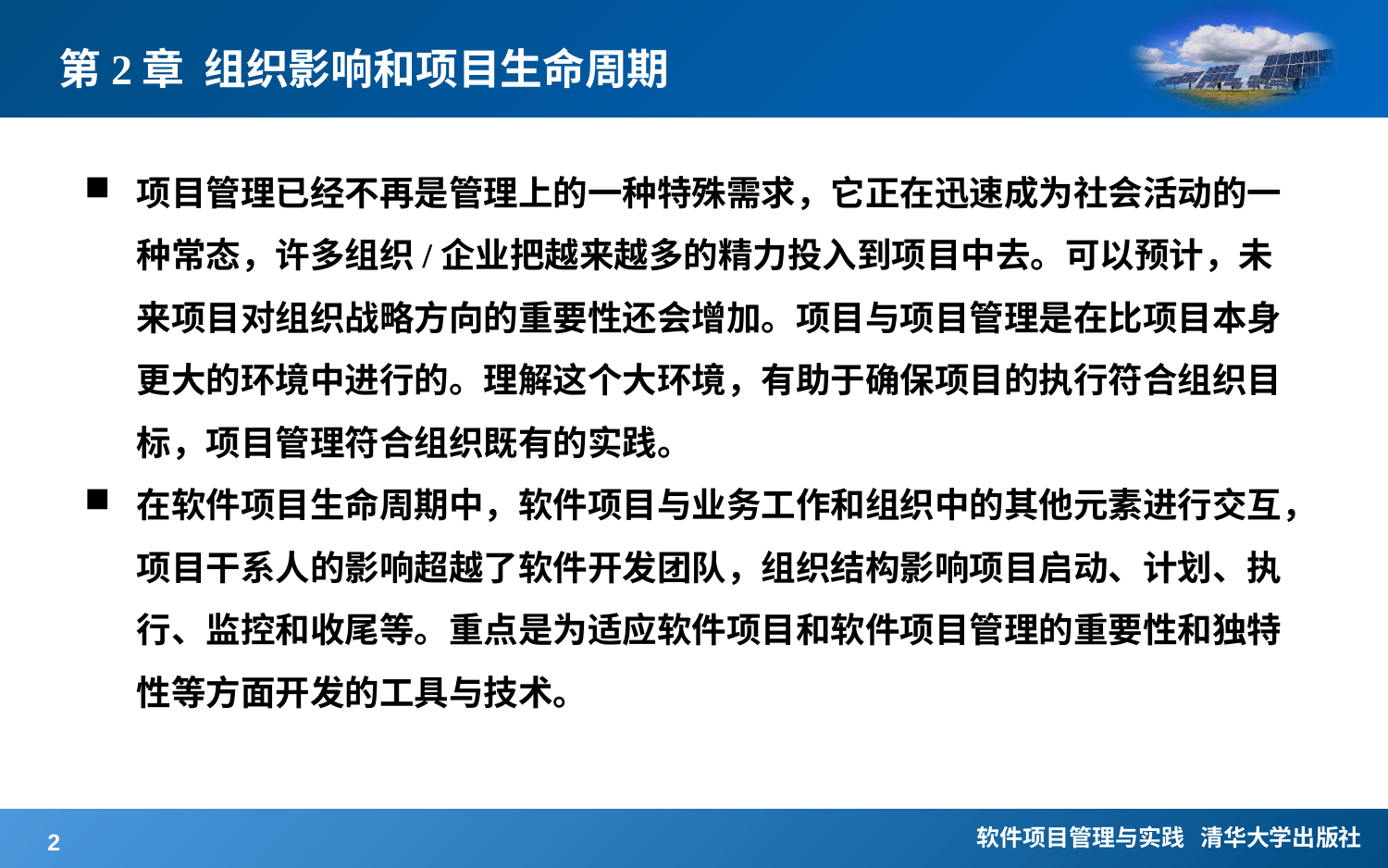

# 第2章  组织影响和项目生命周期
项目管理已经不再是管理上的一种特殊需求，它正在迅速成为社会活动的一种常态，许多组织/企业把越来越多的精力投入到项目中去。可以预计，未来项目对组织战略方向的重要性还会增加。项目与项目管理是在比项目本身更大的环境中进行的。理解这个大环境，有助于确保项目的执行符合组织目标，项目管理符合组织既有的实践。
在软件项目生命周期中，软件项目与业务工作和组织中的其他元素进行交互，项目干系人的影响超越了软件开发团队，组织结构影响项目启动、计划、执行、监控和收尾等。重点是为适应软件项目和软件项目管理的重要性和独特性等方面开发的工具与技术。